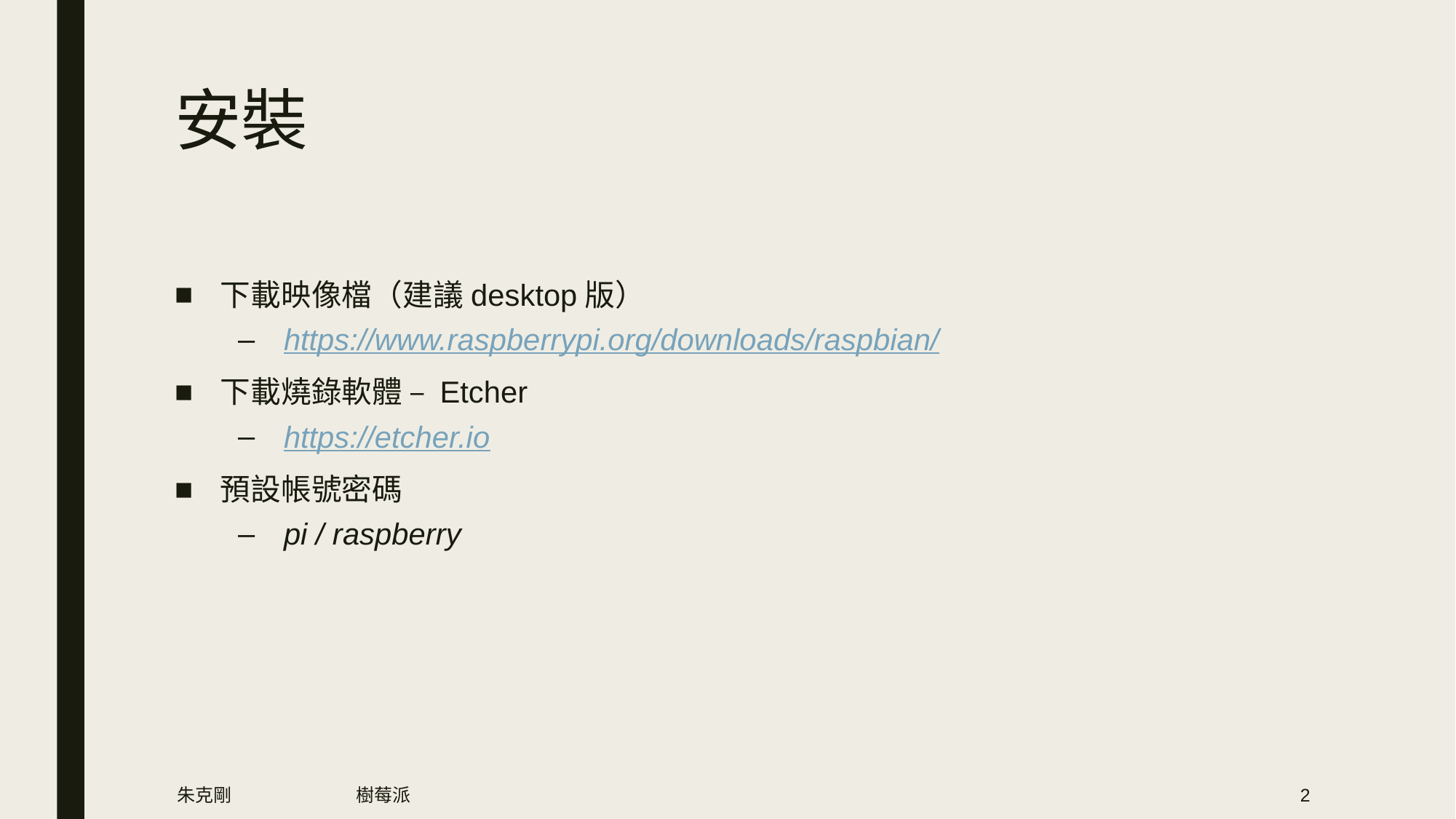

# 安裝
下載映像檔（建議desktop版）
https://www.raspberrypi.org/downloads/raspbian/
下載燒錄軟體 – Etcher
https://etcher.io
預設帳號密碼
pi / raspberry
朱克剛
樹莓派
2